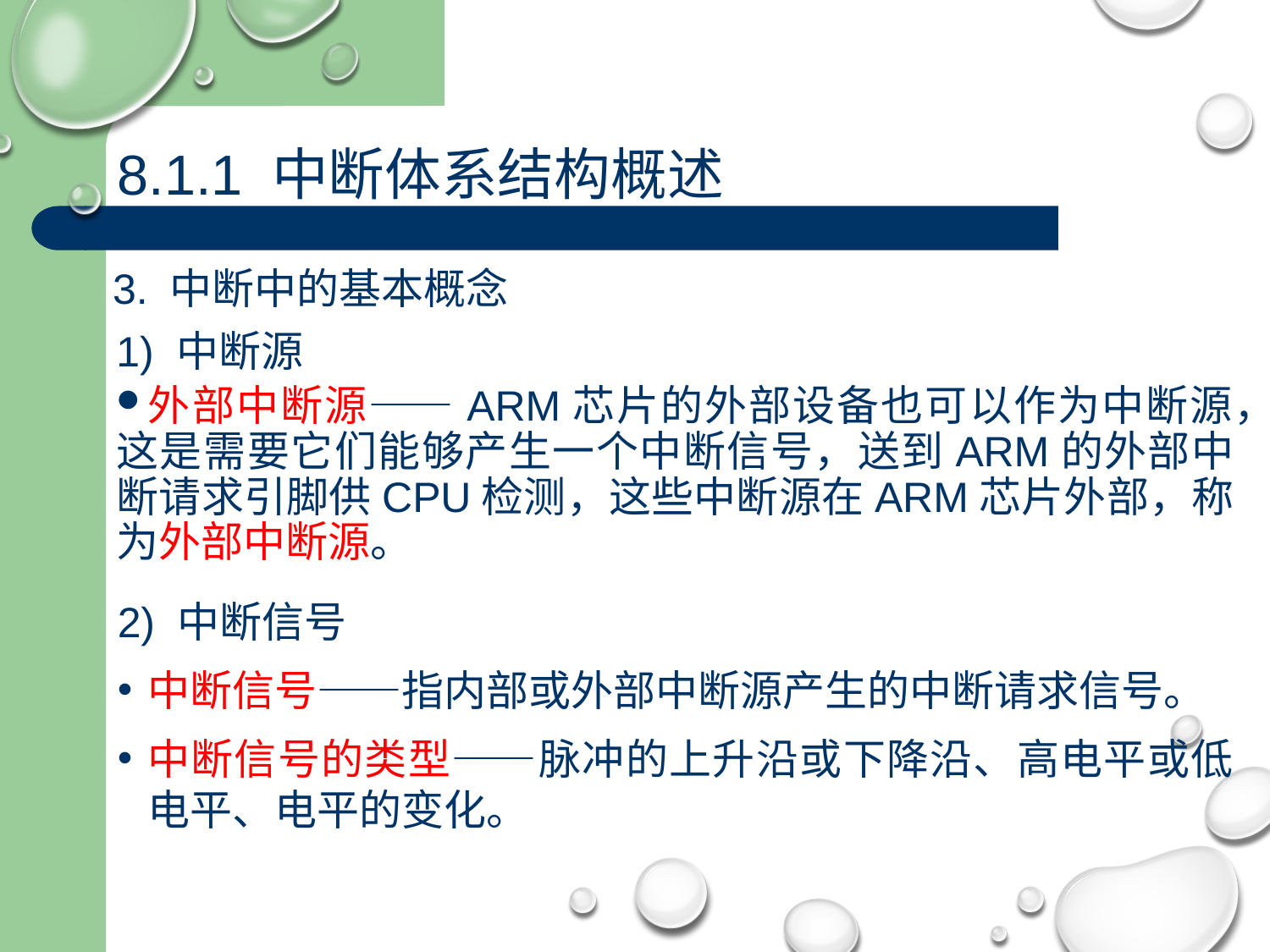

8.1.1 中断体系结构概述
3. 中断中的基本概念
1) 中断源
外部中断源——ARM芯片的外部设备也可以作为中断源，这是需要它们能够产生一个中断信号，送到ARM的外部中断请求引脚供CPU检测，这些中断源在ARM芯片外部，称为外部中断源。
2) 中断信号
中断信号——指内部或外部中断源产生的中断请求信号。
中断信号的类型——脉冲的上升沿或下降沿、高电平或低电平、电平的变化。